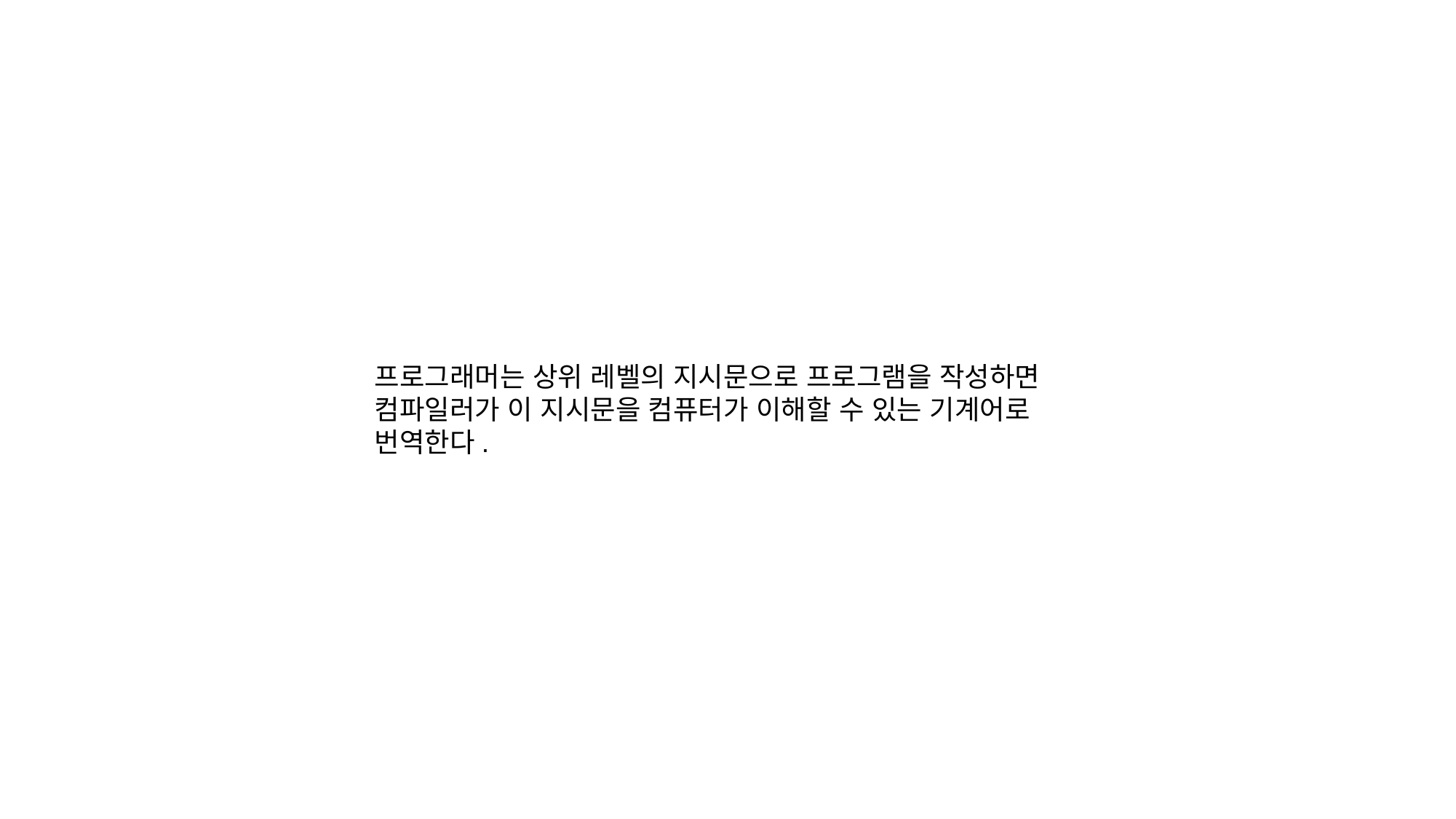

프로그래머는 상위 레벨의 지시문으로 프로그램을 작성하면 컴파일러가 이 지시문을 컴퓨터가 이해할 수 있는 기계어로 번역한다.